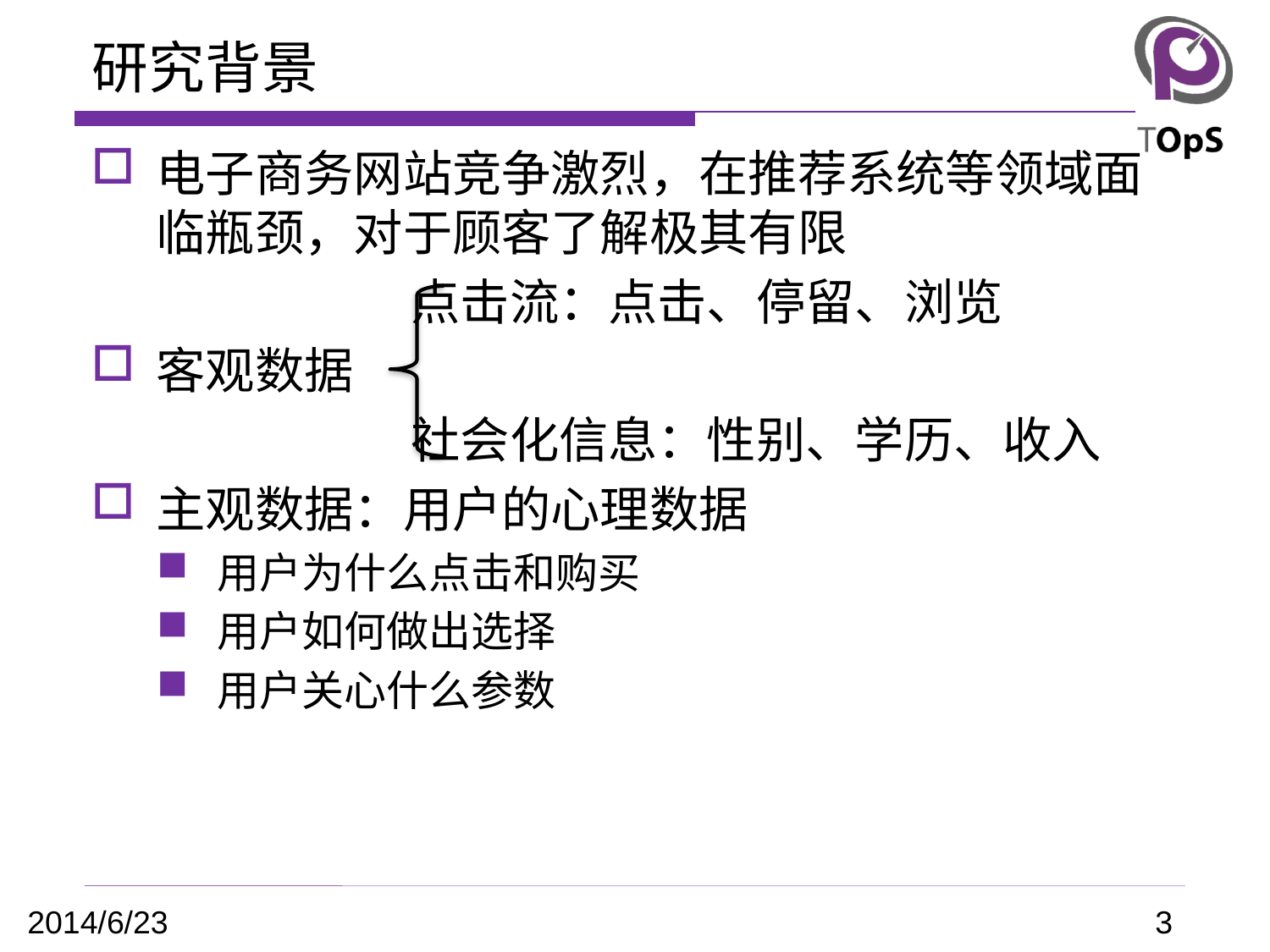

# 研究背景
电子商务网站竞争激烈，在推荐系统等领域面临瓶颈，对于顾客了解极其有限
                            点击流：点击、停留、浏览
客观数据
                            社会化信息：性别、学历、收入
主观数据：用户的心理数据
用户为什么点击和购买
用户如何做出选择
用户关心什么参数

3
2014/6/23